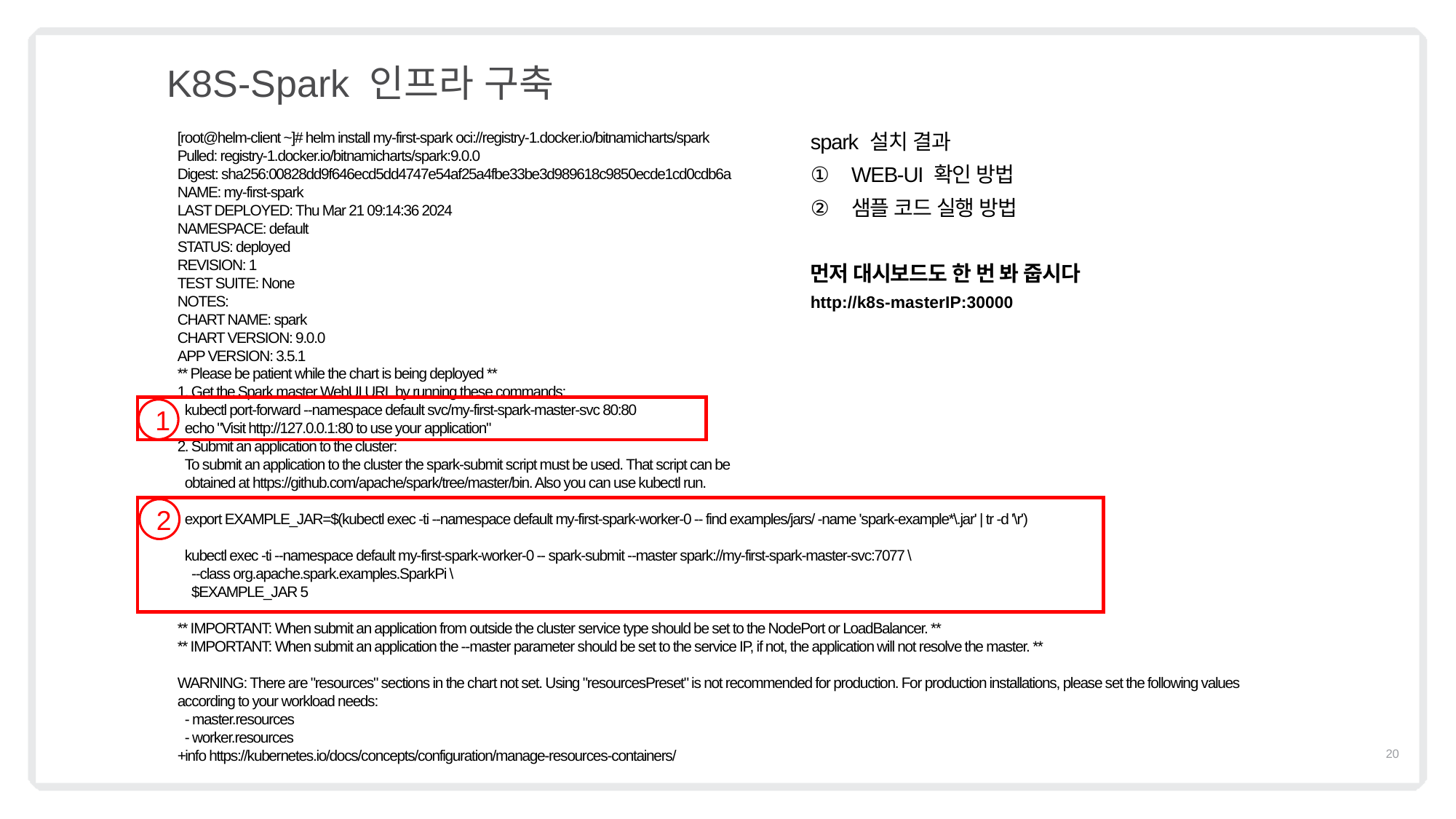

K8S-Spark 인프라 구축
spark 설치 결과
WEB-UI 확인 방법
샘플 코드 실행 방법

먼저 대시보드도 한 번 봐 줍시다
http://k8s-masterIP:30000
[root@helm-client ~]# helm install my-first-spark oci://registry-1.docker.io/bitnamicharts/spark
Pulled: registry-1.docker.io/bitnamicharts/spark:9.0.0
Digest: sha256:00828dd9f646ecd5dd4747e54af25a4fbe33be3d989618c9850ecde1cd0cdb6a
NAME: my-first-spark
LAST DEPLOYED: Thu Mar 21 09:14:36 2024
NAMESPACE: default
STATUS: deployed
REVISION: 1
TEST SUITE: None
NOTES:
CHART NAME: spark
CHART VERSION: 9.0.0
APP VERSION: 3.5.1
** Please be patient while the chart is being deployed **
1. Get the Spark master WebUI URL by running these commands:
  kubectl port-forward --namespace default svc/my-first-spark-master-svc 80:80
  echo "Visit http://127.0.0.1:80 to use your application"
2. Submit an application to the cluster:
  To submit an application to the cluster the spark-submit script must be used. That script can be
  obtained at https://github.com/apache/spark/tree/master/bin. Also you can use kubectl run.

  export EXAMPLE_JAR=$(kubectl exec -ti --namespace default my-first-spark-worker-0 -- find examples/jars/ -name 'spark-example*\.jar' | tr -d '\r')

  kubectl exec -ti --namespace default my-first-spark-worker-0 -- spark-submit --master spark://my-first-spark-master-svc:7077 \
    --class org.apache.spark.examples.SparkPi \
    $EXAMPLE_JAR 5

** IMPORTANT: When submit an application from outside the cluster service type should be set to the NodePort or LoadBalancer. **
** IMPORTANT: When submit an application the --master parameter should be set to the service IP, if not, the application will not resolve the master. **

WARNING: There are "resources" sections in the chart not set. Using "resourcesPreset" is not recommended for production. For production installations, please set the following values according to your workload needs:
  - master.resources
  - worker.resources
+info https://kubernetes.io/docs/concepts/configuration/manage-resources-containers/

1
2